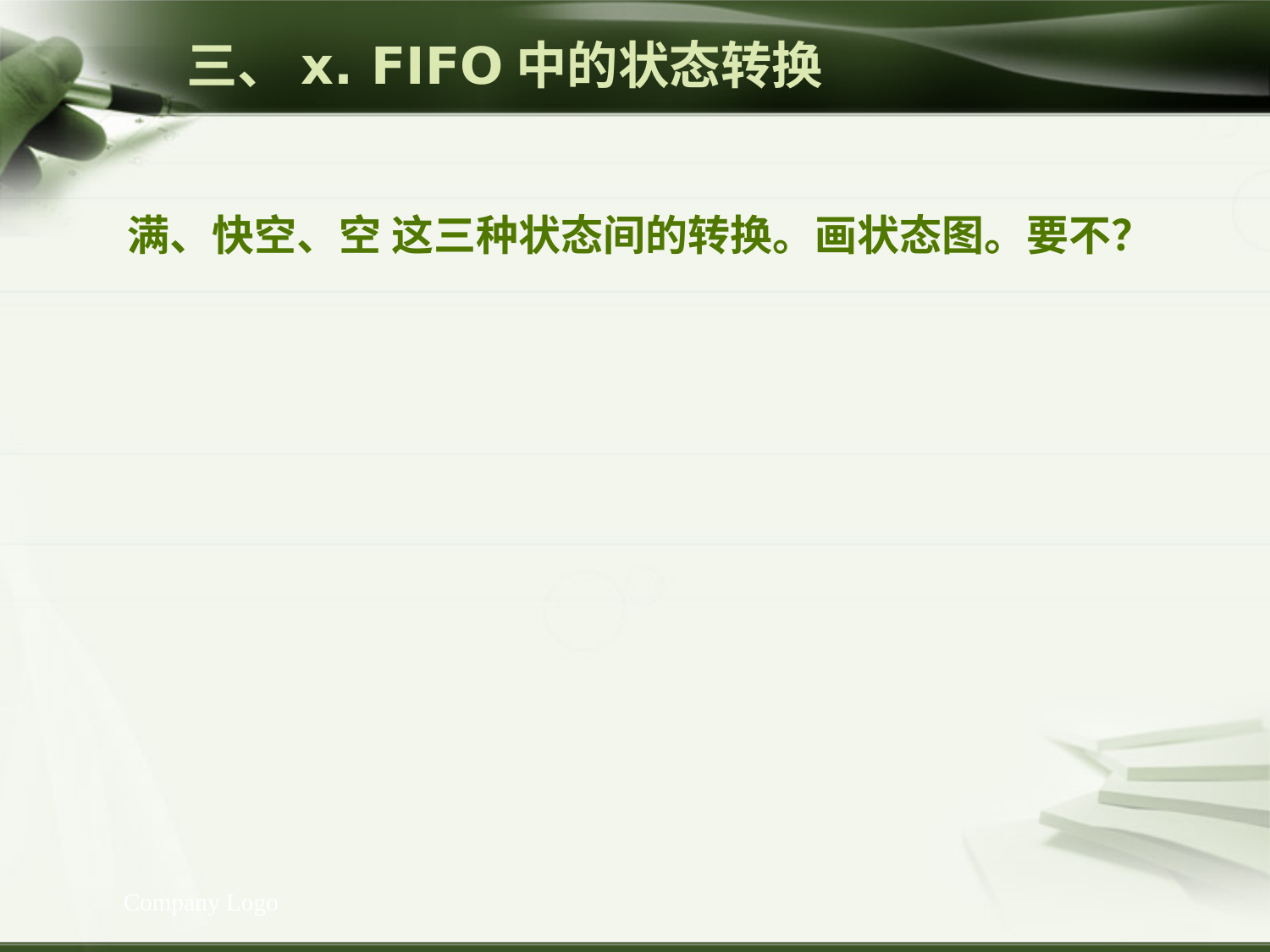

# 三、x. FIFO中的状态转换
满、快空、空 这三种状态间的转换。画状态图。要不？
Company Logo